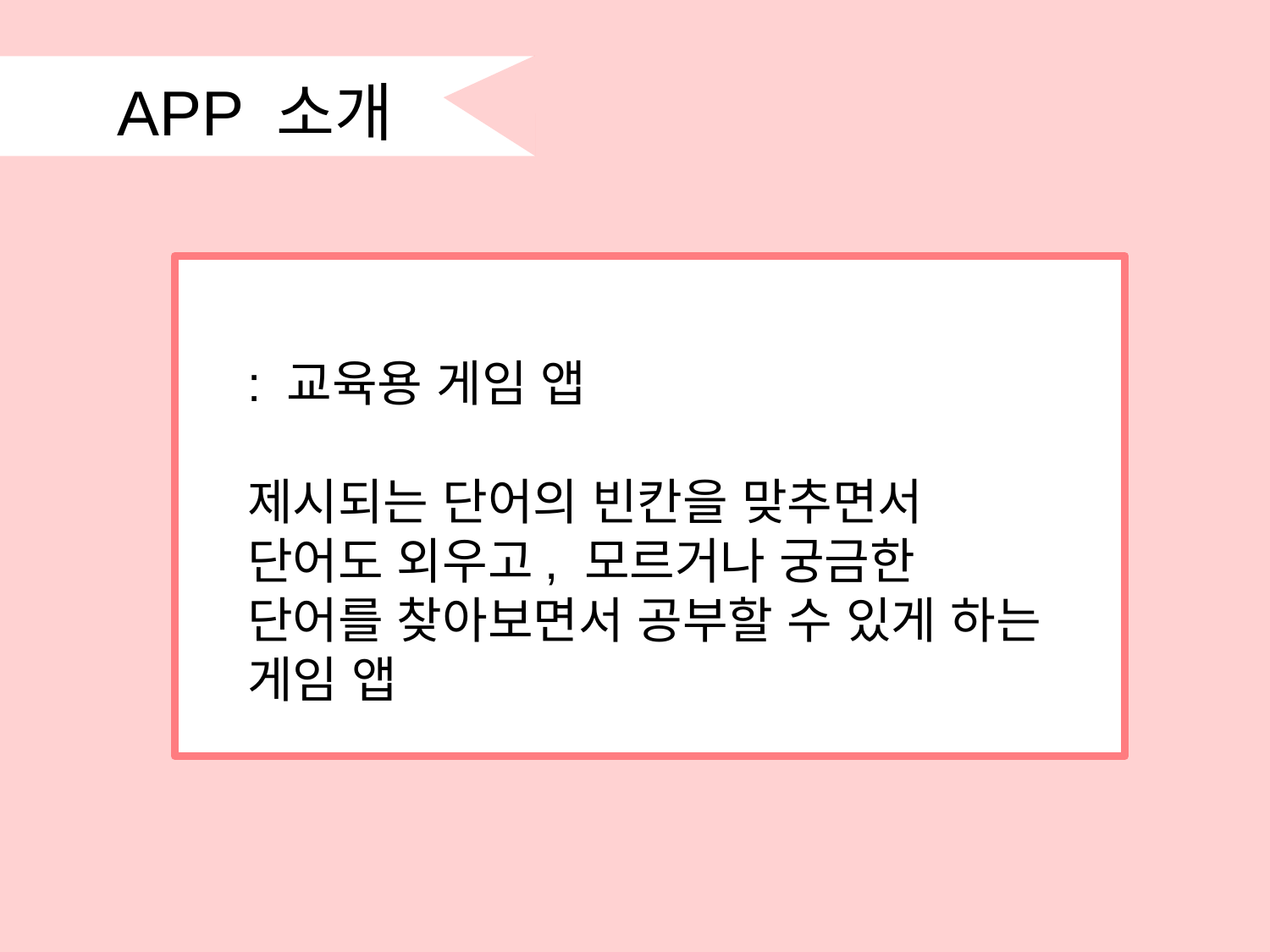

APP 소개

: 교육용 게임 앱

제시되는 단어의 빈칸을 맞추면서
단어도 외우고, 모르거나 궁금한 단어를 찾아보면서 공부할 수 있게 하는 게임 앱